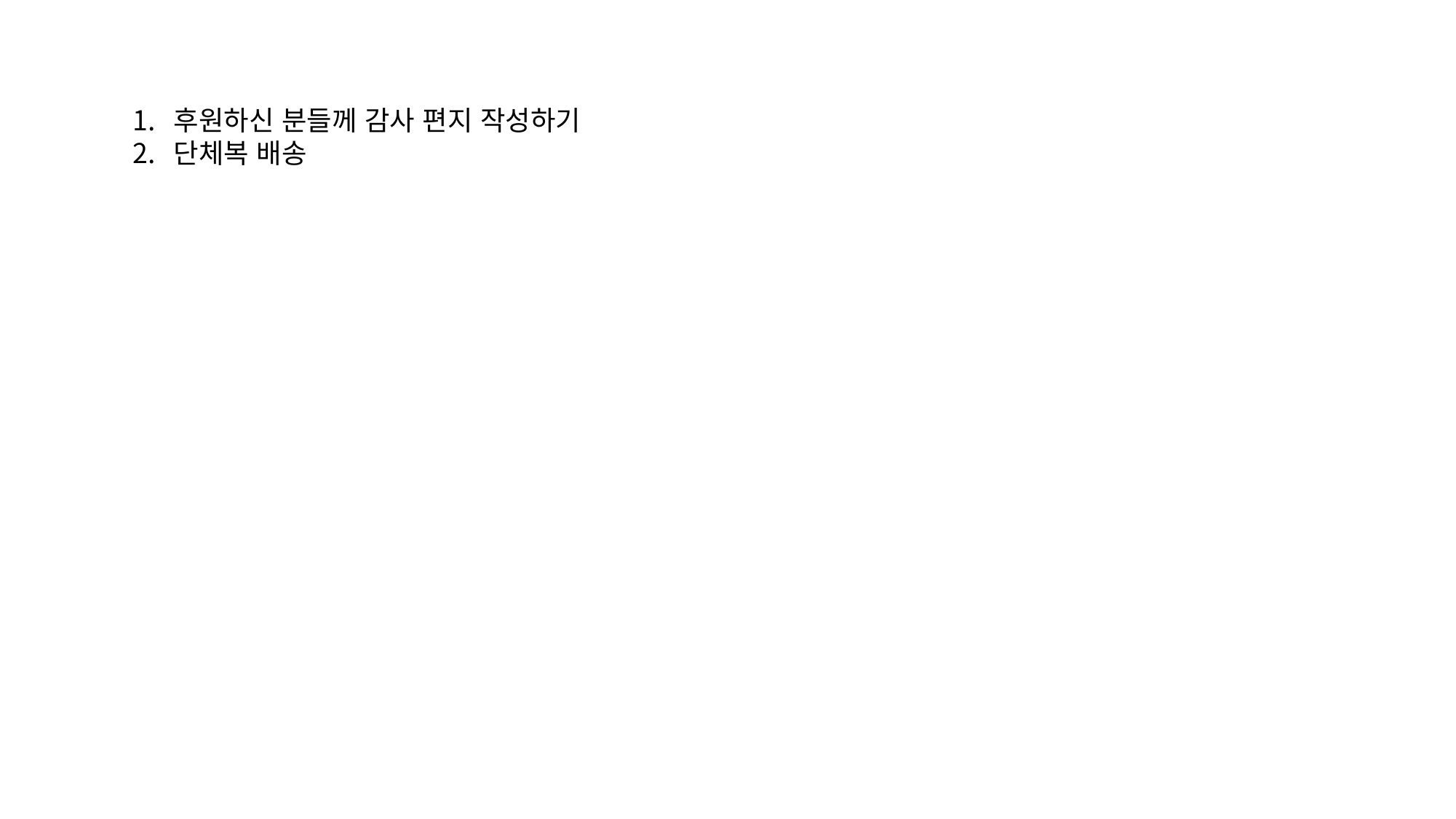

후원하신 분들께 감사 편지 작성하기
단체복 배송